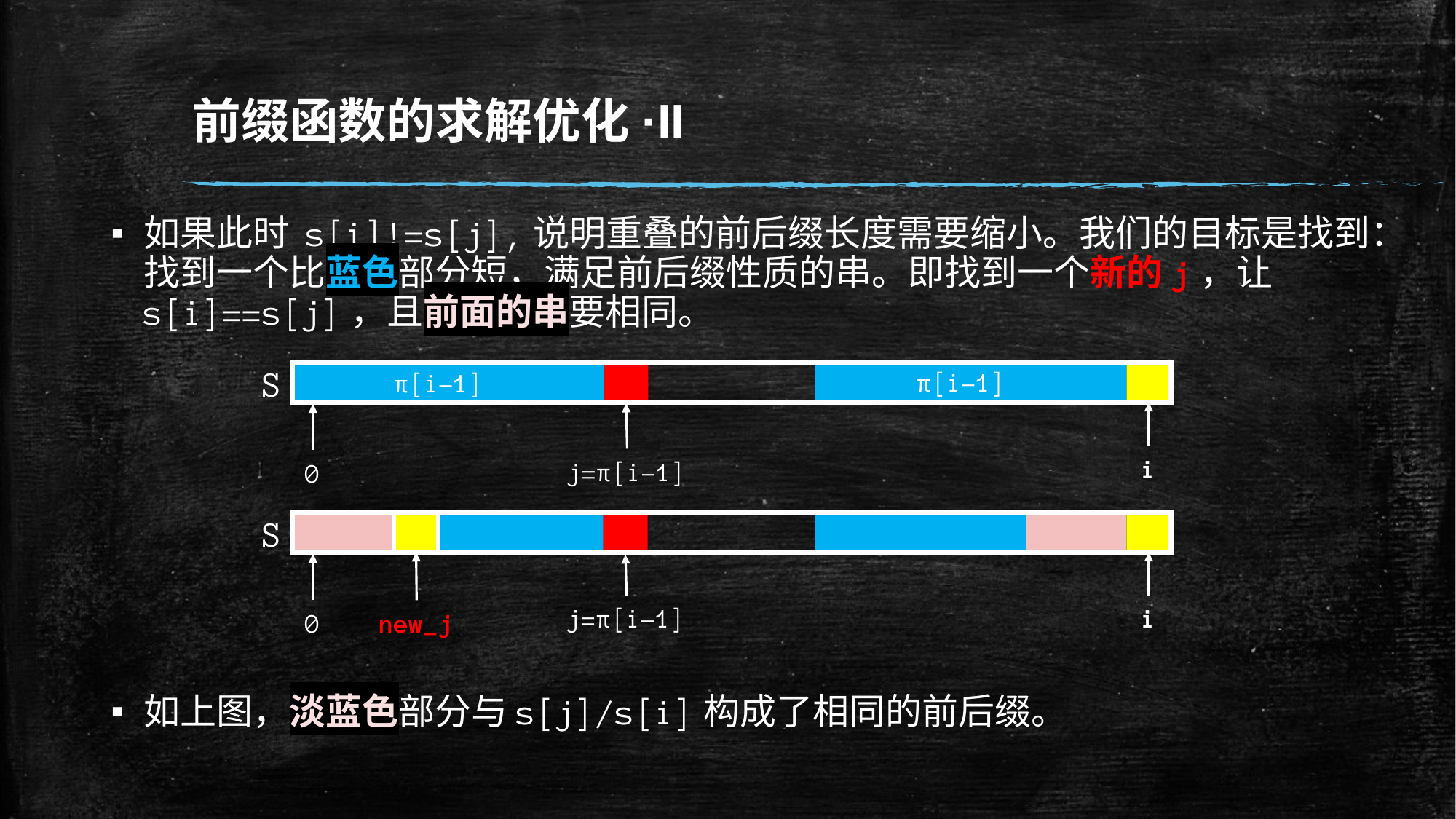

# 前缀函数的求解优化·II
如果此时 s[i]!=s[j],说明重叠的前后缀长度需要缩小。我们的目标是找到：找到一个比蓝色部分短，满足前后缀性质的串。即找到一个新的j，让s[i]==s[j]，且前面的串要相同。

如上图，淡蓝色部分与s[j]/s[i]构成了相同的前后缀。
S
π[i-1]

π[i-1]

i
j=π[i-1]
0
S

j=π[i-1]
i
0
new_j